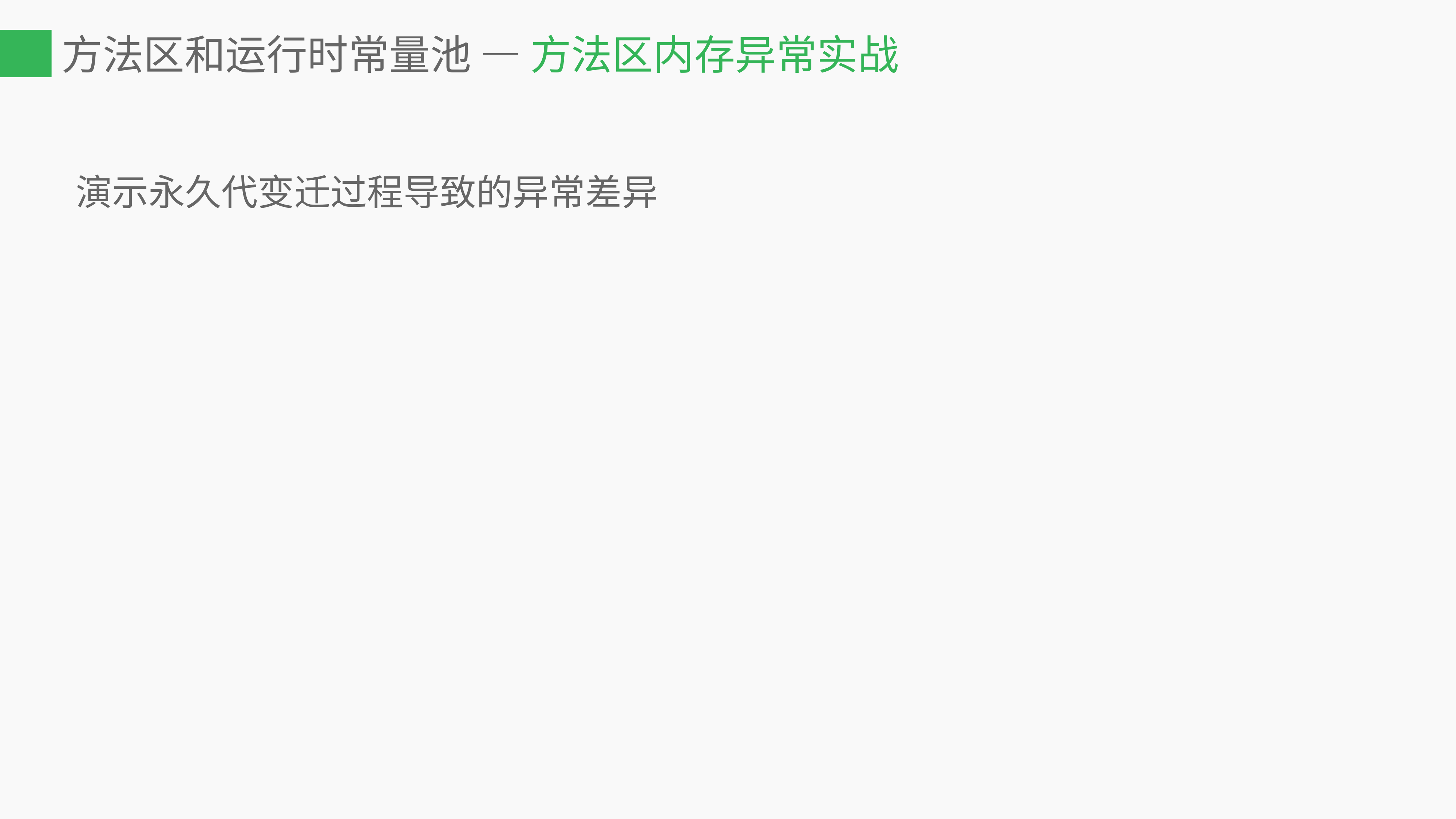

# 方法区和运行时常量池 — 方法区内存异常实战
演示永久代变迁过程导致的异常差异